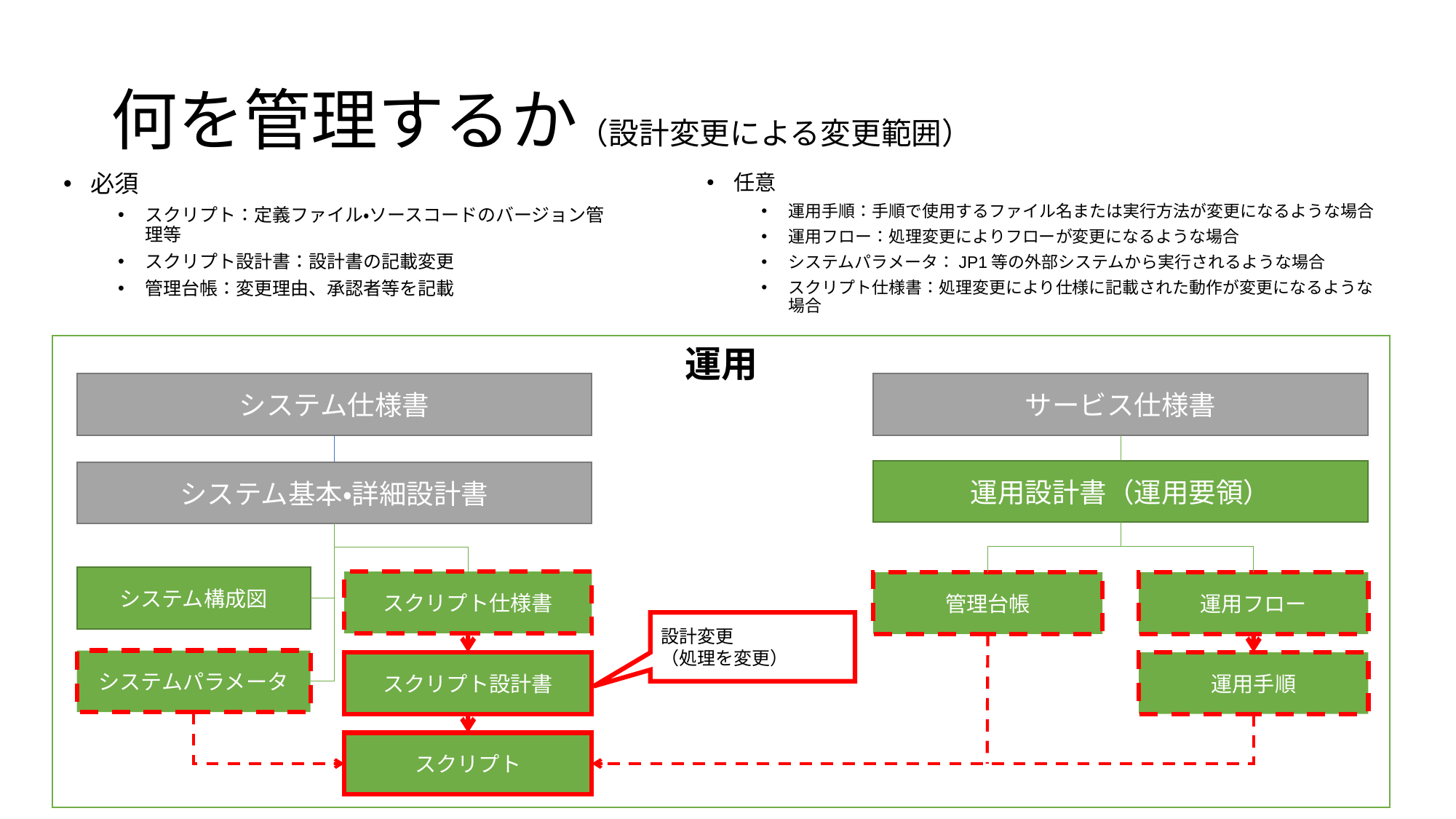

# 何を管理するか（設計変更による変更範囲）
必須
スクリプト：定義ファイル・ソースコードのバージョン管理等
スクリプト設計書：設計書の記載変更
管理台帳：変更理由、承認者等を記載
任意
運用手順：手順で使用するファイル名または実行方法が変更になるような場合
運用フロー：処理変更によりフローが変更になるような場合
システムパラメータ：JP1等の外部システムから実行されるような場合
スクリプト仕様書：処理変更により仕様に記載された動作が変更になるような場合
運用
システム仕様書
サービス仕様書
運用設計書（運用要領）
システム基本・詳細設計書
システム構成図
スクリプト仕様書
管理台帳
運用フロー
設計変更
（処理を変更）
システムパラメータ
スクリプト設計書
運用手順
スクリプト